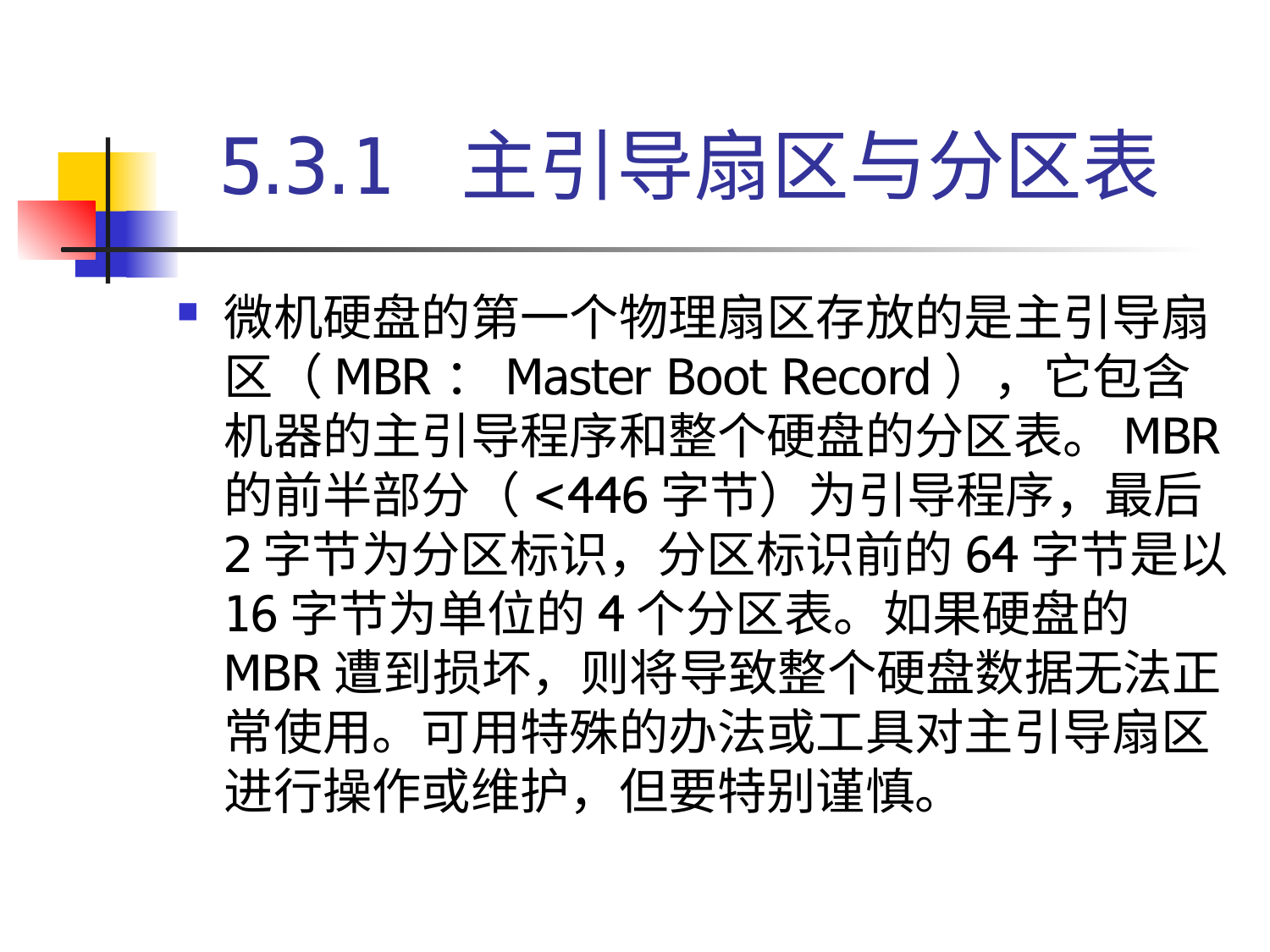

# 5.3.1  主引导扇区与分区表
微机硬盘的第一个物理扇区存放的是主引导扇区（MBR：Master Boot Record），它包含机器的主引导程序和整个硬盘的分区表。MBR的前半部分（<446字节）为引导程序，最后2字节为分区标识，分区标识前的64字节是以16字节为单位的4个分区表。如果硬盘的MBR遭到损坏，则将导致整个硬盘数据无法正常使用。可用特殊的办法或工具对主引导扇区进行操作或维护，但要特别谨慎。